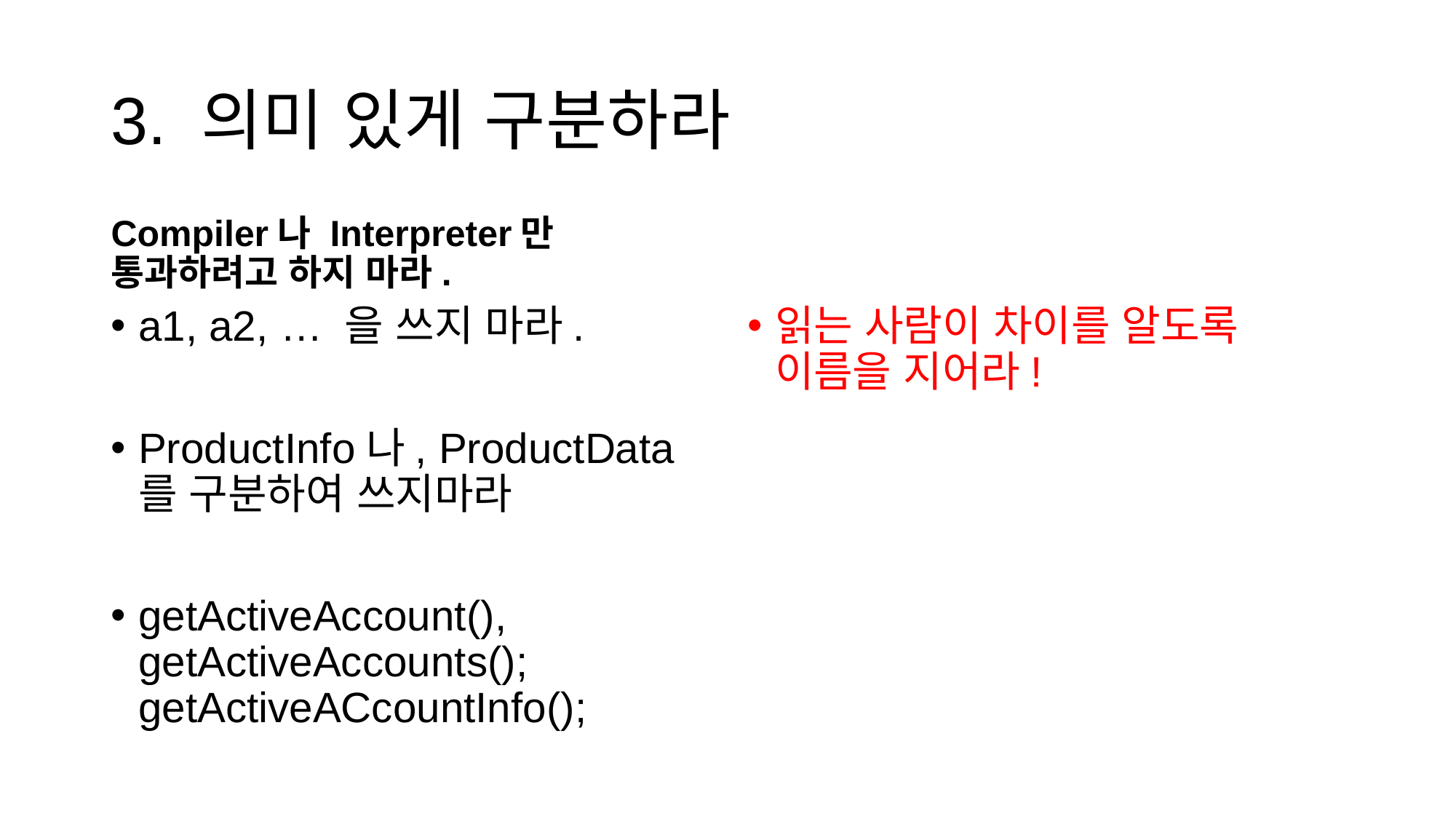

# 3. 의미 있게 구분하라
Compiler나 Interpreter만 통과하려고 하지 마라.

a1, a2, … 을 쓰지 마라.

ProductInfo나, ProductData를 구분하여 쓰지마라

getActiveAccount(),
getActiveAccounts();
getActiveACcountInfo();
읽는 사람이 차이를 알도록 이름을 지어라!